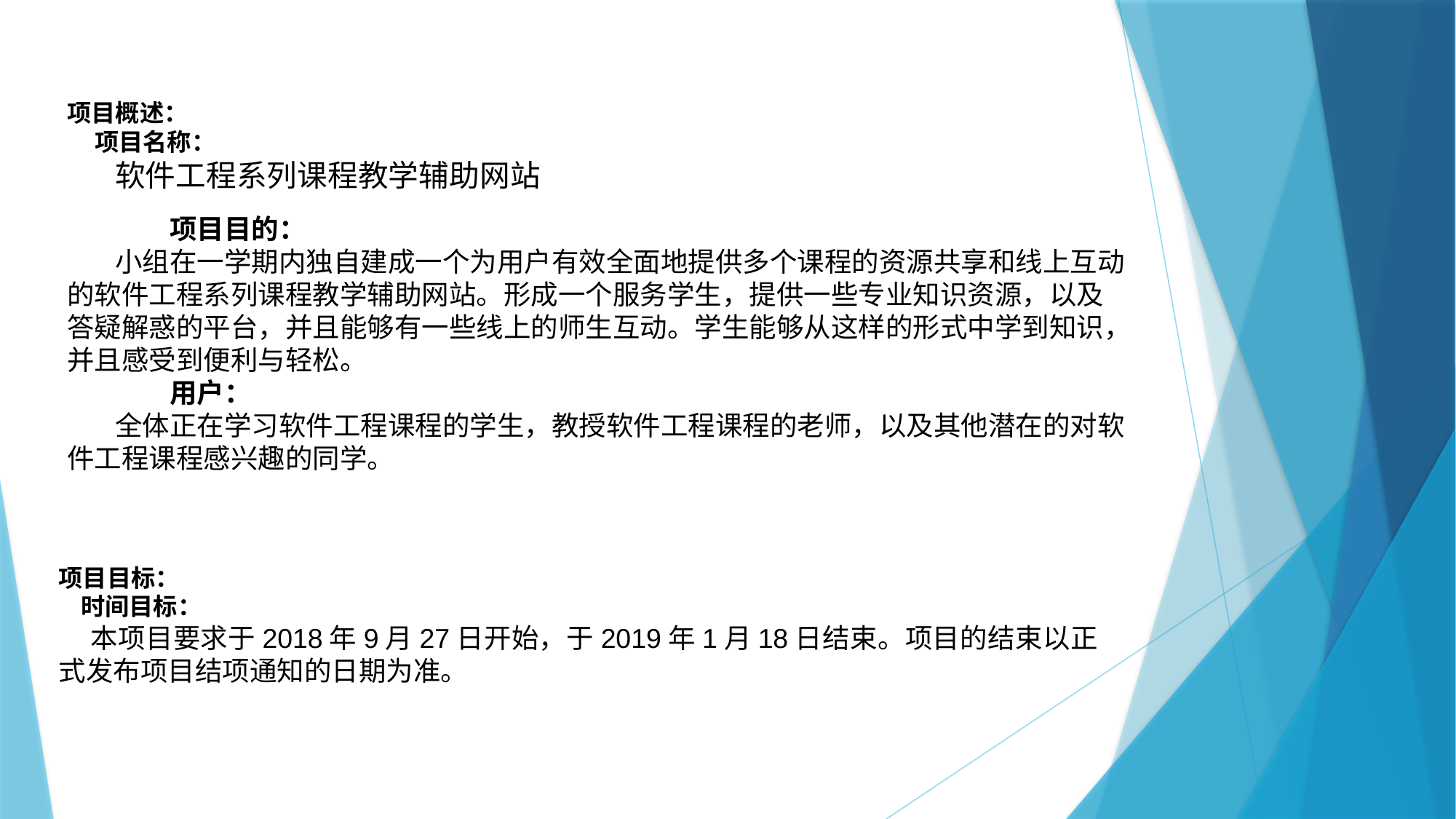

项目概述：
    项目名称：
软件工程系列课程教学辅助网站

项目目的：
小组在一学期内独自建成一个为用户有效全面地提供多个课程的资源共享和线上互动的软件工程系列课程教学辅助网站。形成一个服务学生，提供一些专业知识资源，以及答疑解惑的平台，并且能够有一些线上的师生互动。学生能够从这样的形式中学到知识，并且感受到便利与轻松。
用户：
全体正在学习软件工程课程的学生，教授软件工程课程的老师，以及其他潜在的对软件工程课程感兴趣的同学。

项目目标：
   时间目标：
本项目要求于2018年9月27日开始，于2019年1月18日结束。项目的结束以正式发布项目结项通知的日期为准。